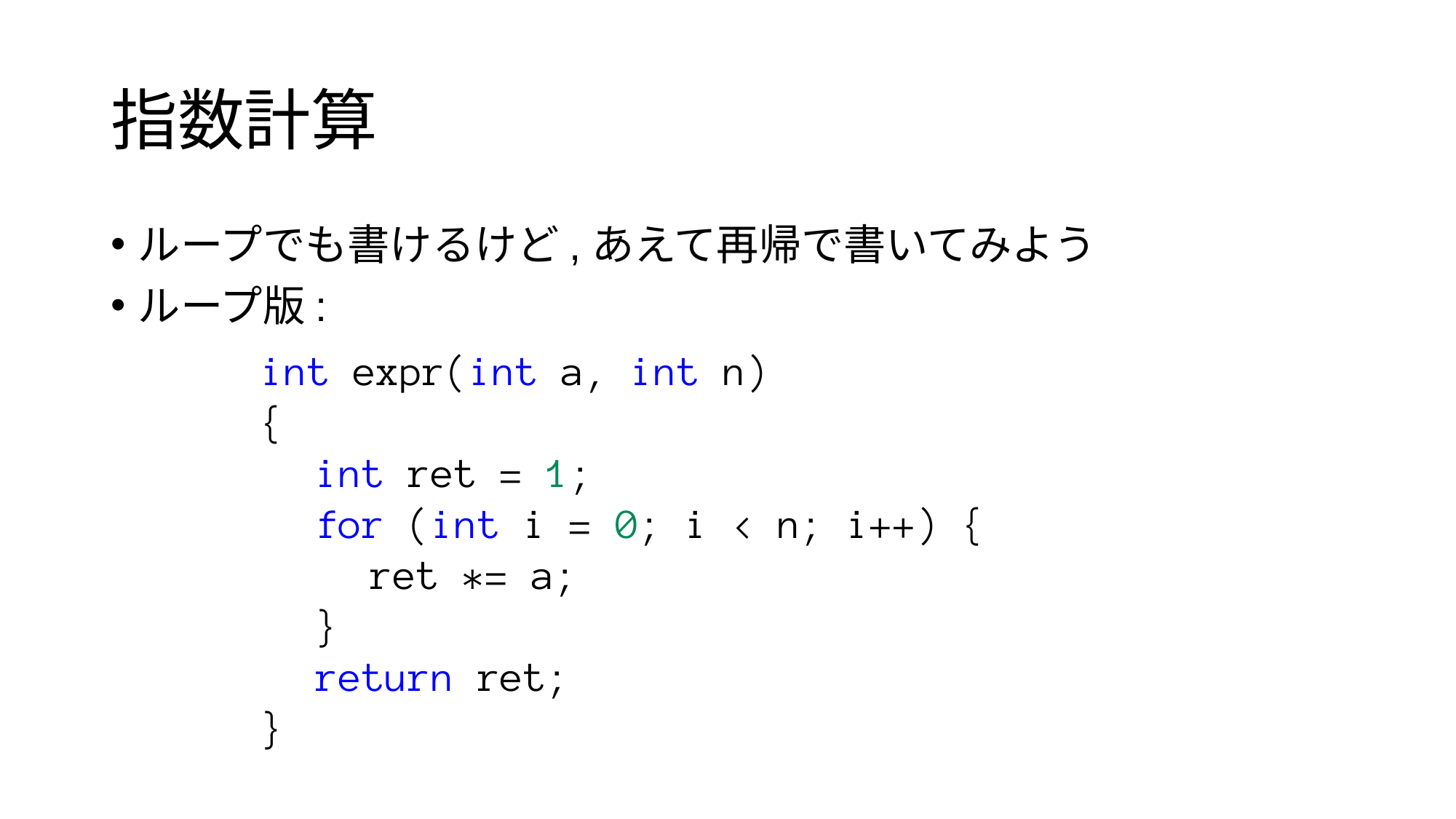

# 指数計算
ループでも書けるけど,あえて再帰で書いてみよう
ループ版:
int expr(int a, int n)
{
int ret = 1;
for (int i = 0; i < n; i++) {
ret *= a;
}
return ret;
}